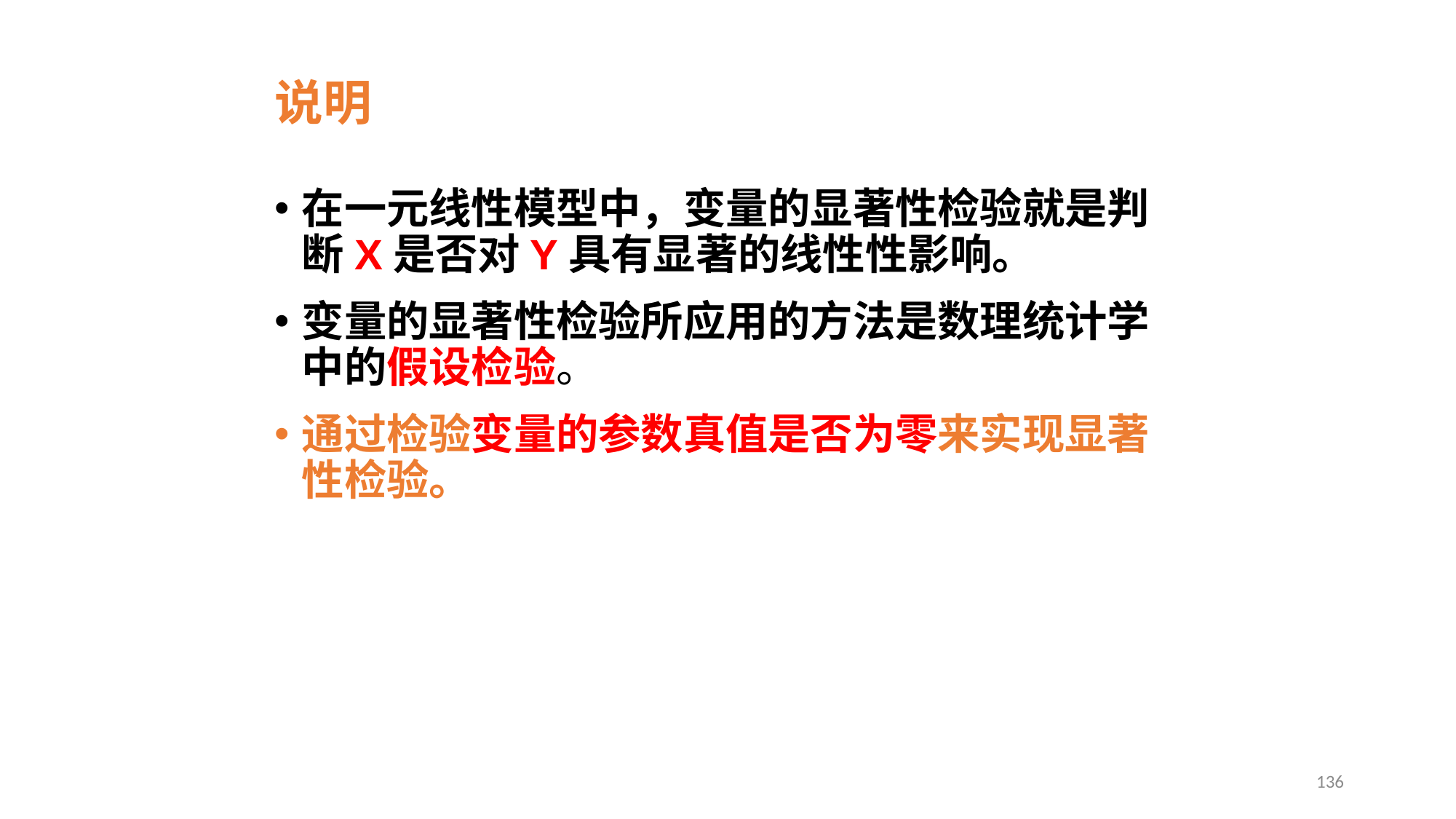

# 说明
在一元线性模型中，变量的显著性检验就是判断X是否对Y具有显著的线性性影响。
变量的显著性检验所应用的方法是数理统计学中的假设检验。
通过检验变量的参数真值是否为零来实现显著性检验。
136